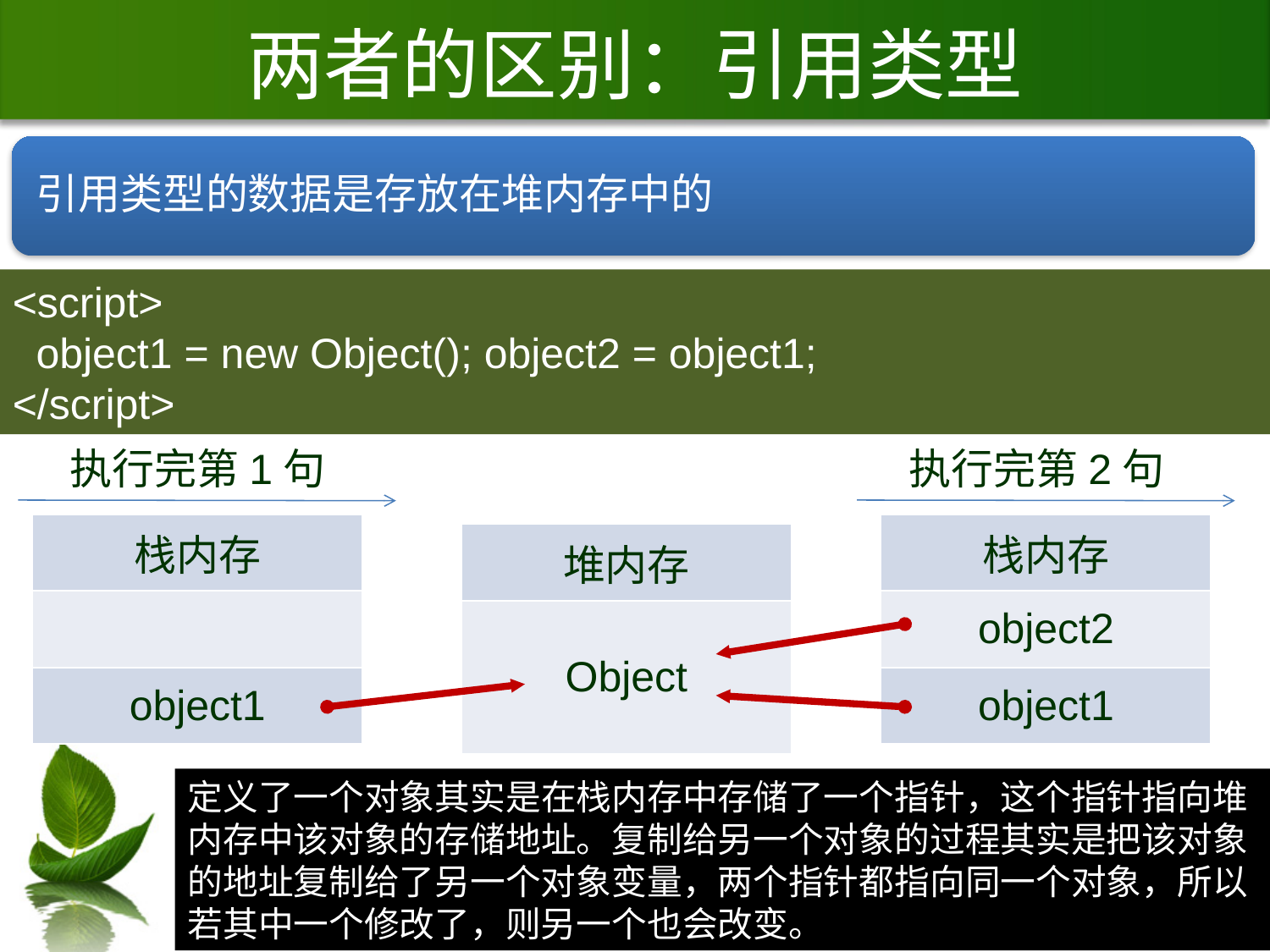

# 两者的区别：引用类型
引用类型的数据是存放在堆内存中的
<script>
  object1 = new Object(); object2 = object1;
</script>
执行完第1句
执行完第2句
| 栈内存 |
| --- |
|  |
| object1 |
| 栈内存 |
| --- |
| object2 |
| object1 |
| 堆内存 |
| --- |
| Object |
定义了一个对象其实是在栈内存中存储了一个指针，这个指针指向堆内存中该对象的存储地址。复制给另一个对象的过程其实是把该对象的地址复制给了另一个对象变量，两个指针都指向同一个对象，所以若其中一个修改了，则另一个也会改变。